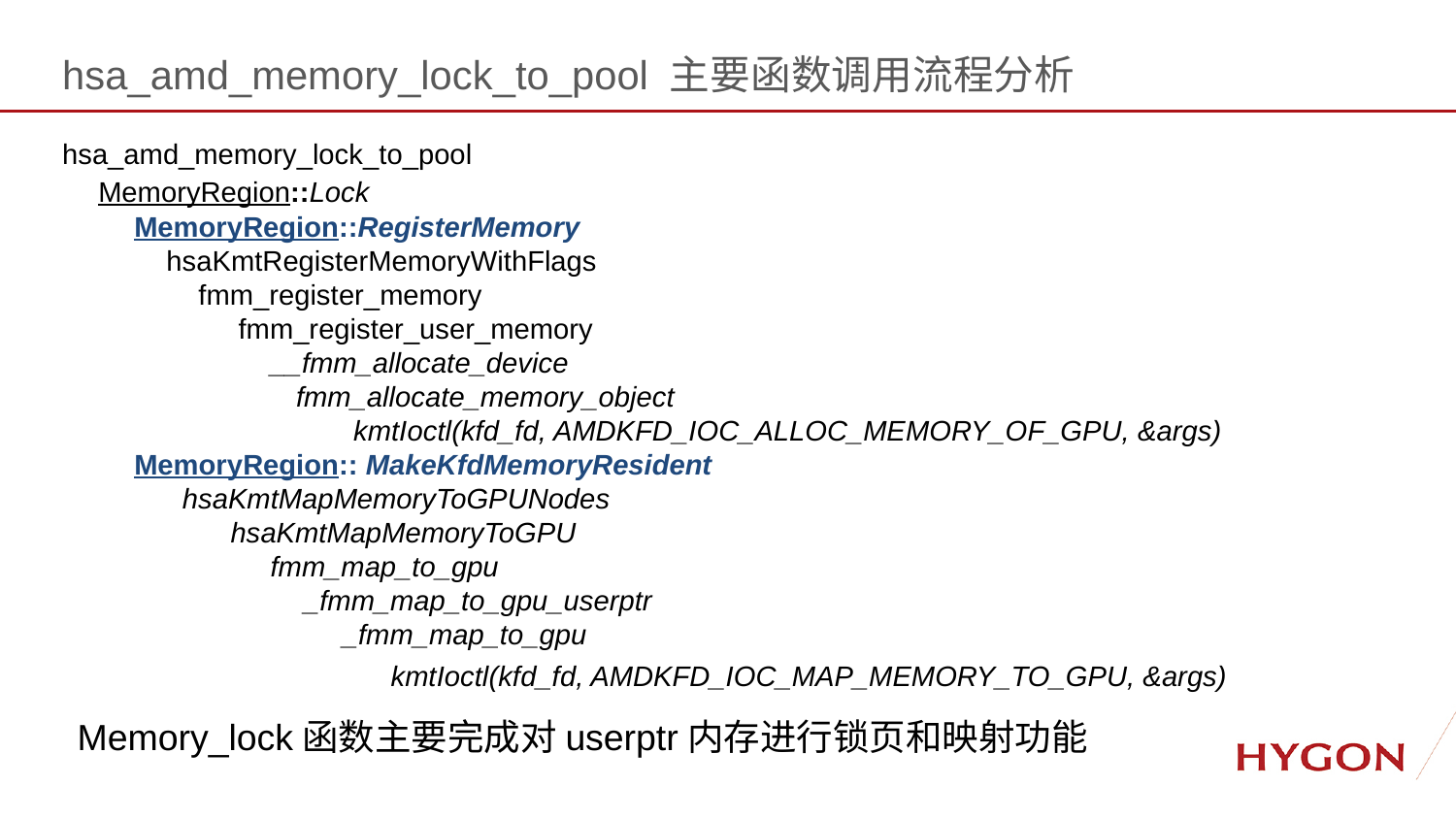

hsa_amd_memory_lock_to_pool 主要函数调用流程分析
hsa_amd_memory_lock_to_pool
    MemoryRegion::Lock
         MemoryRegion::RegisterMemory
             hsaKmtRegisterMemoryWithFlags
                 fmm_register_memory
                      fmm_register_user_memory
                          __fmm_allocate_device
 	           fmm_allocate_memory_object
		kmtIoctl(kfd_fd, AMDKFD_IOC_ALLOC_MEMORY_OF_GPU, &args)
         MemoryRegion:: MakeKfdMemoryResident
               hsaKmtMapMemoryToGPUNodes
                     hsaKmtMapMemoryToGPU
                          fmm_map_to_gpu
	            _fmm_map_to_gpu_userptr
                                   _fmm_map_to_gpu
                                         kmtIoctl(kfd_fd, AMDKFD_IOC_MAP_MEMORY_TO_GPU, &args)

Memory_lock函数主要完成对userptr内存进行锁页和映射功能